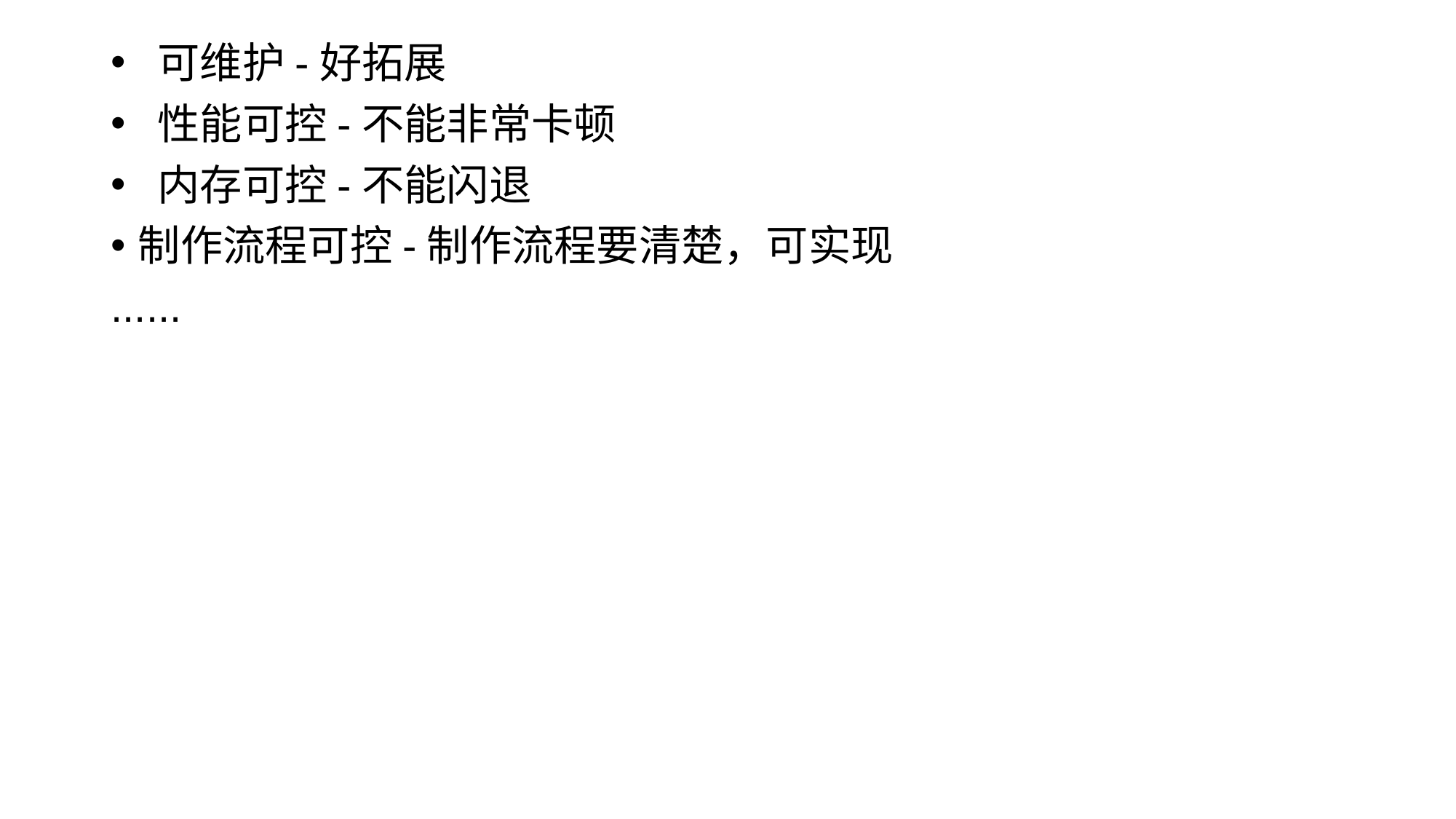

可维护-好拓展
 性能可控-不能非常卡顿
 内存可控-不能闪退
制作流程可控-制作流程要清楚，可实现
......